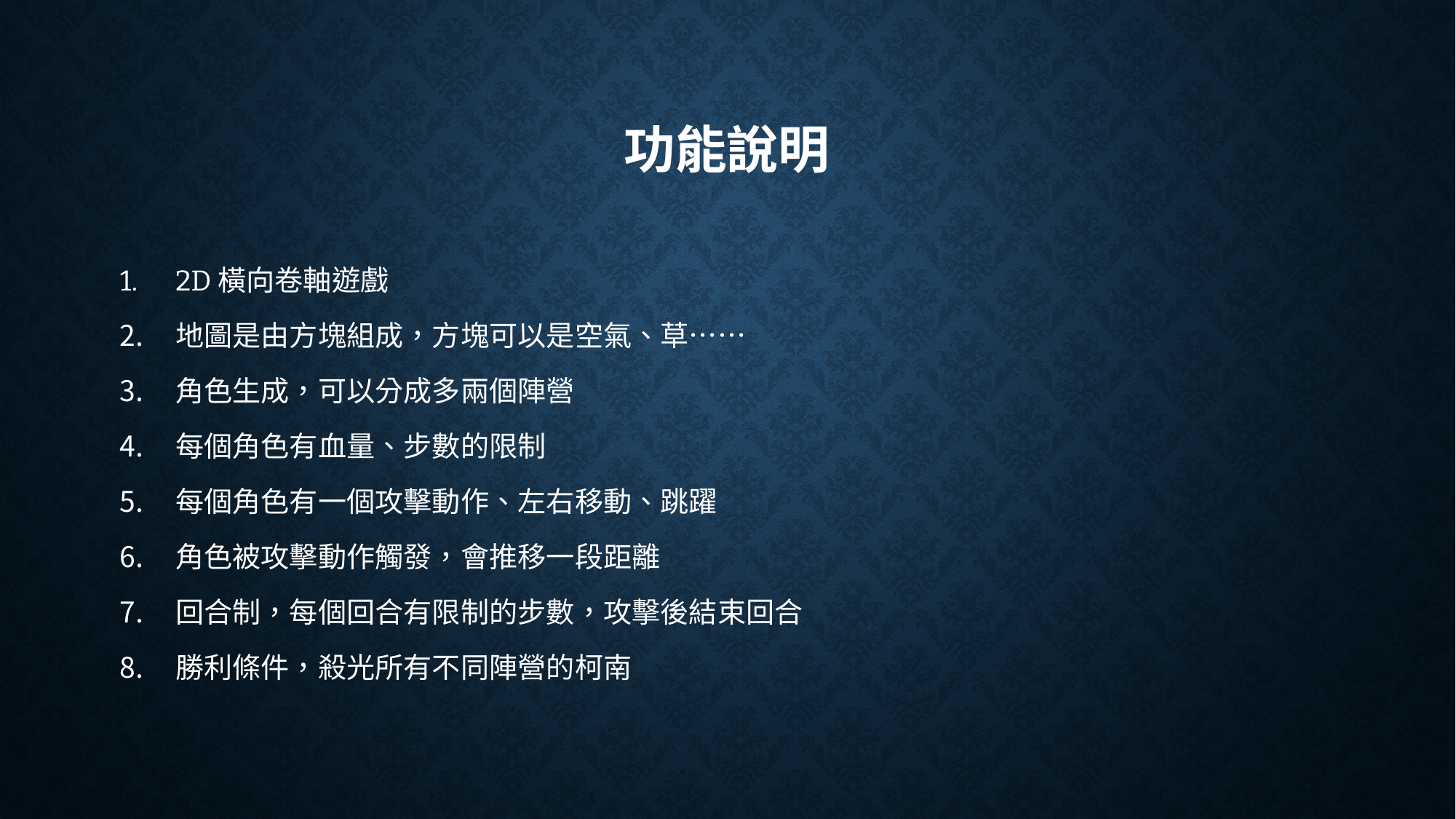

# 功能說明
2D橫向卷軸遊戲
地圖是由方塊組成，方塊可以是空氣、草……
角色生成，可以分成多兩個陣營
每個角色有血量、步數的限制
每個角色有一個攻擊動作、左右移動、跳躍
角色被攻擊動作觸發，會推移一段距離
回合制，每個回合有限制的步數，攻擊後結束回合
勝利條件，殺光所有不同陣營的柯南